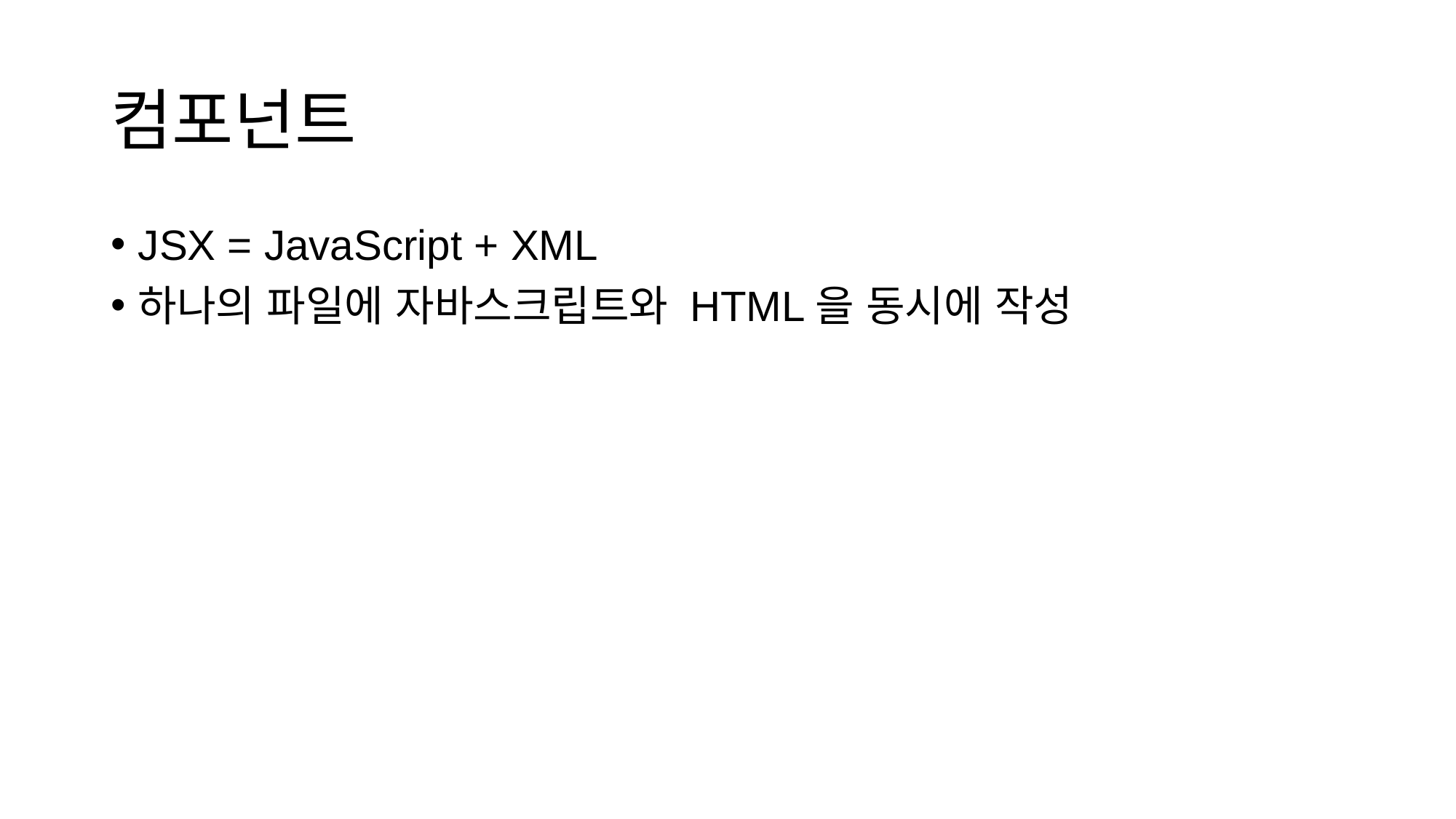

# 컴포넌트
JSX = JavaScript + XML
하나의 파일에 자바스크립트와 HTML을 동시에 작성